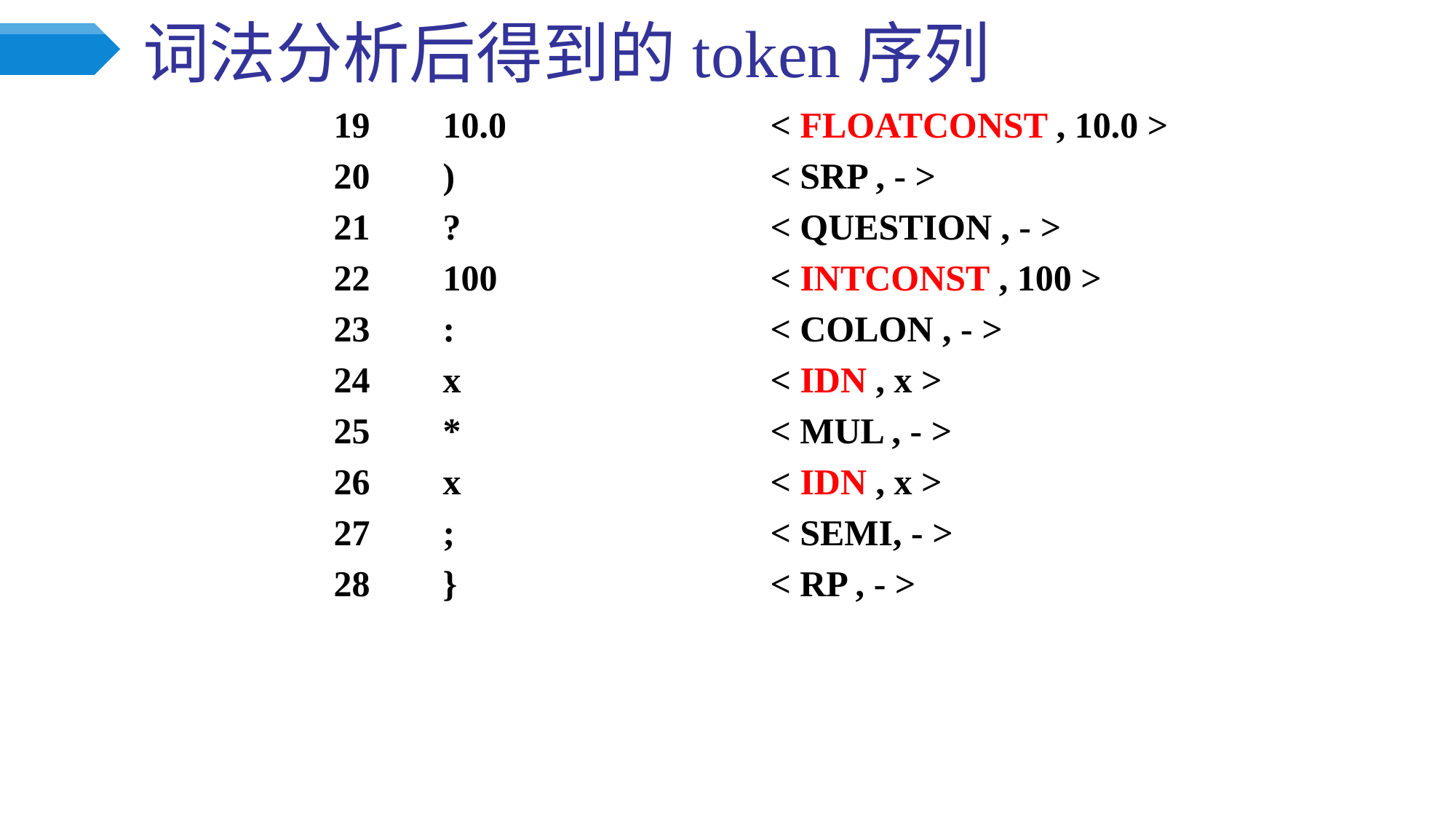

# 词法分析后得到的token序列
	19	10.0			< FLOATCONST , 10.0 >
	20	)			< SRP , - >
	21	?			< QUESTION , - >
	22	100			< INTCONST , 100 >
	23	:			< COLON , - >
	24	x			< IDN , x >
	25	*			< MUL , - >
	26	x			< IDN , x >
	27	;			< SEMI, - >
	28	}			< RP , - >